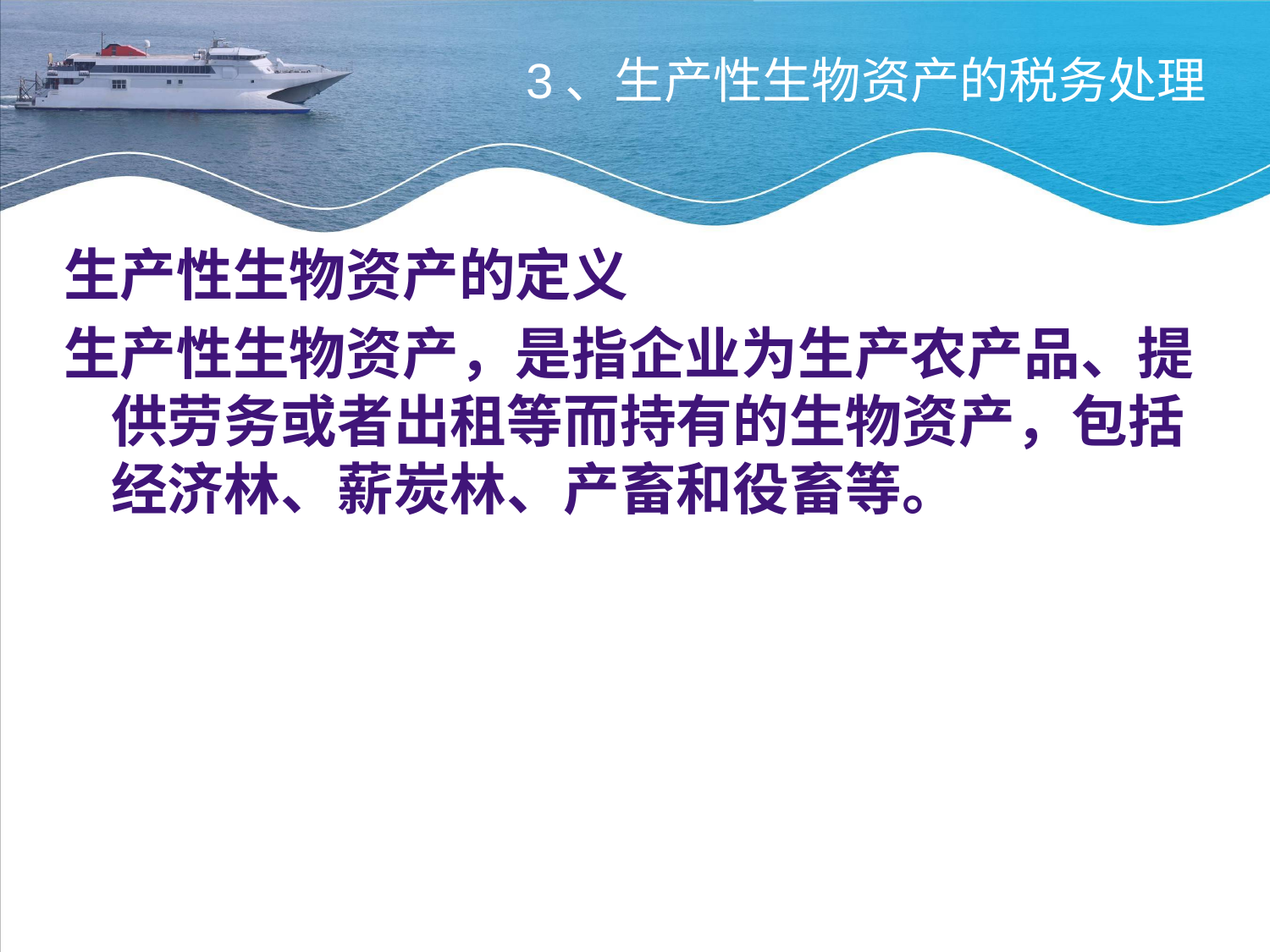

# 3、生产性生物资产的税务处理
生产性生物资产的定义
生产性生物资产，是指企业为生产农产品、提供劳务或者出租等而持有的生物资产，包括经济林、薪炭林、产畜和役畜等。